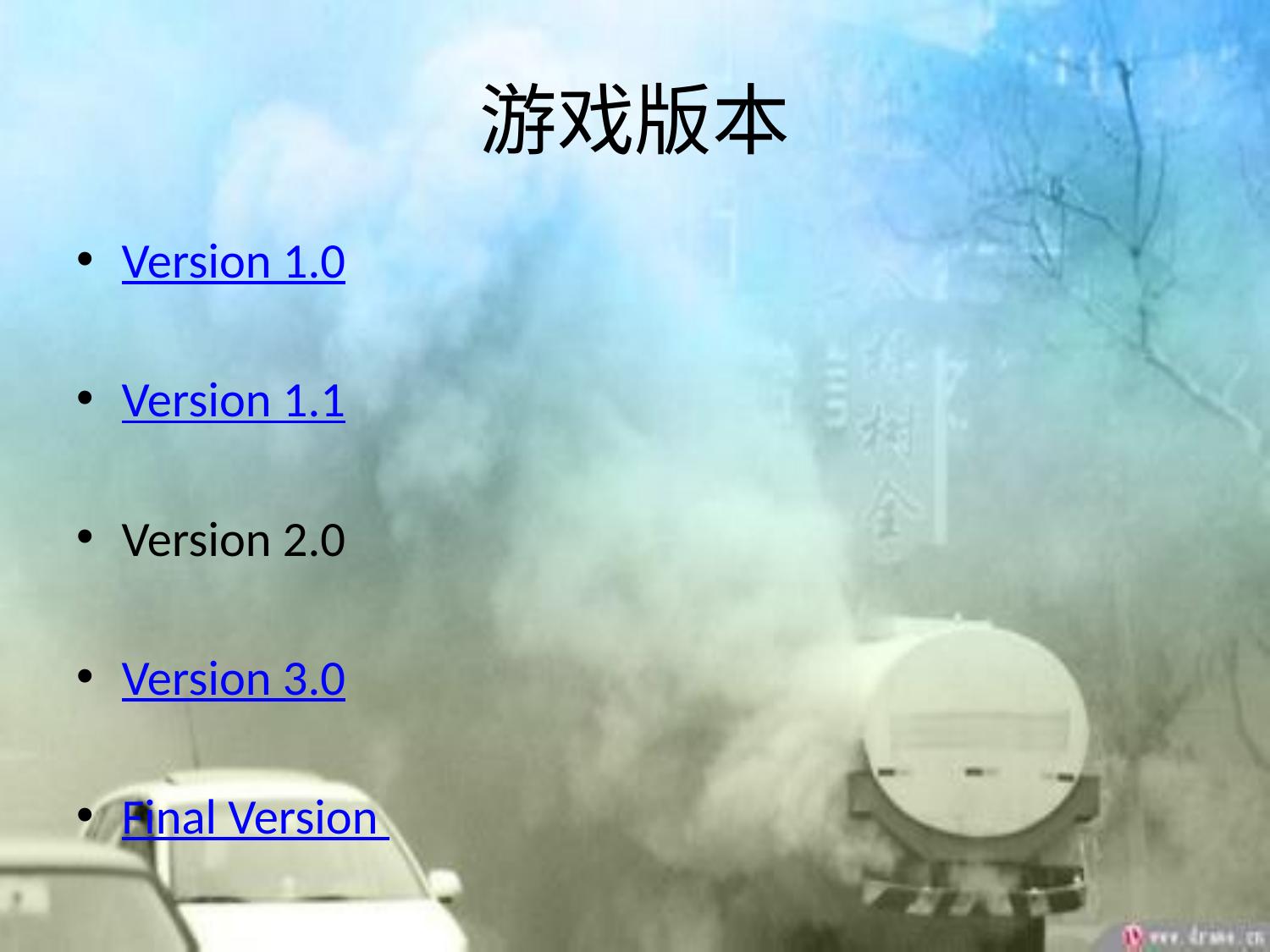

# 游戏版本
Version 1.0

Version 1.1

Version 2.0

Version 3.0

Final Version